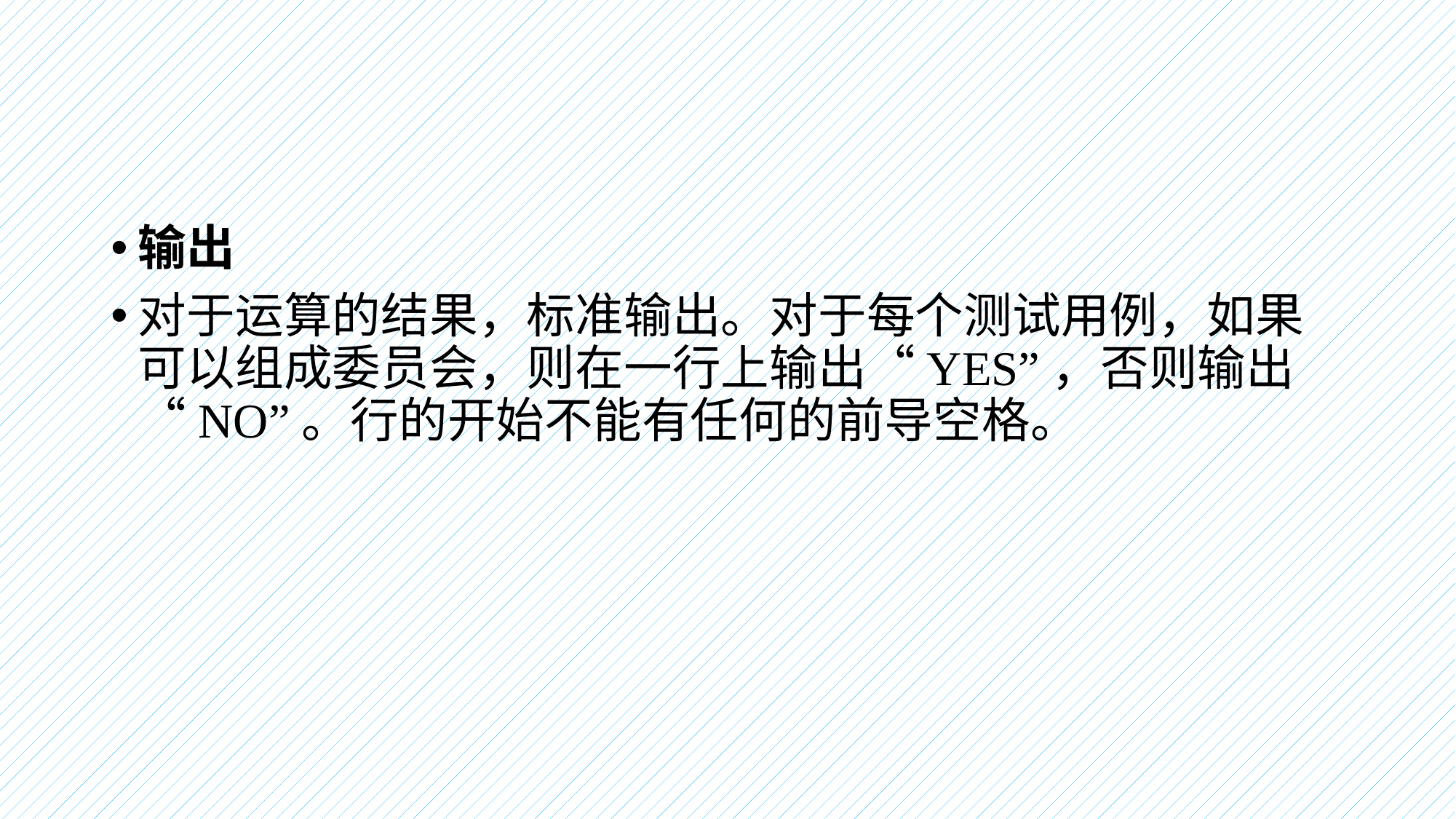

#
输出
对于运算的结果，标准输出。对于每个测试用例，如果可以组成委员会，则在一行上输出“YES”，否则输出“NO”。行的开始不能有任何的前导空格。